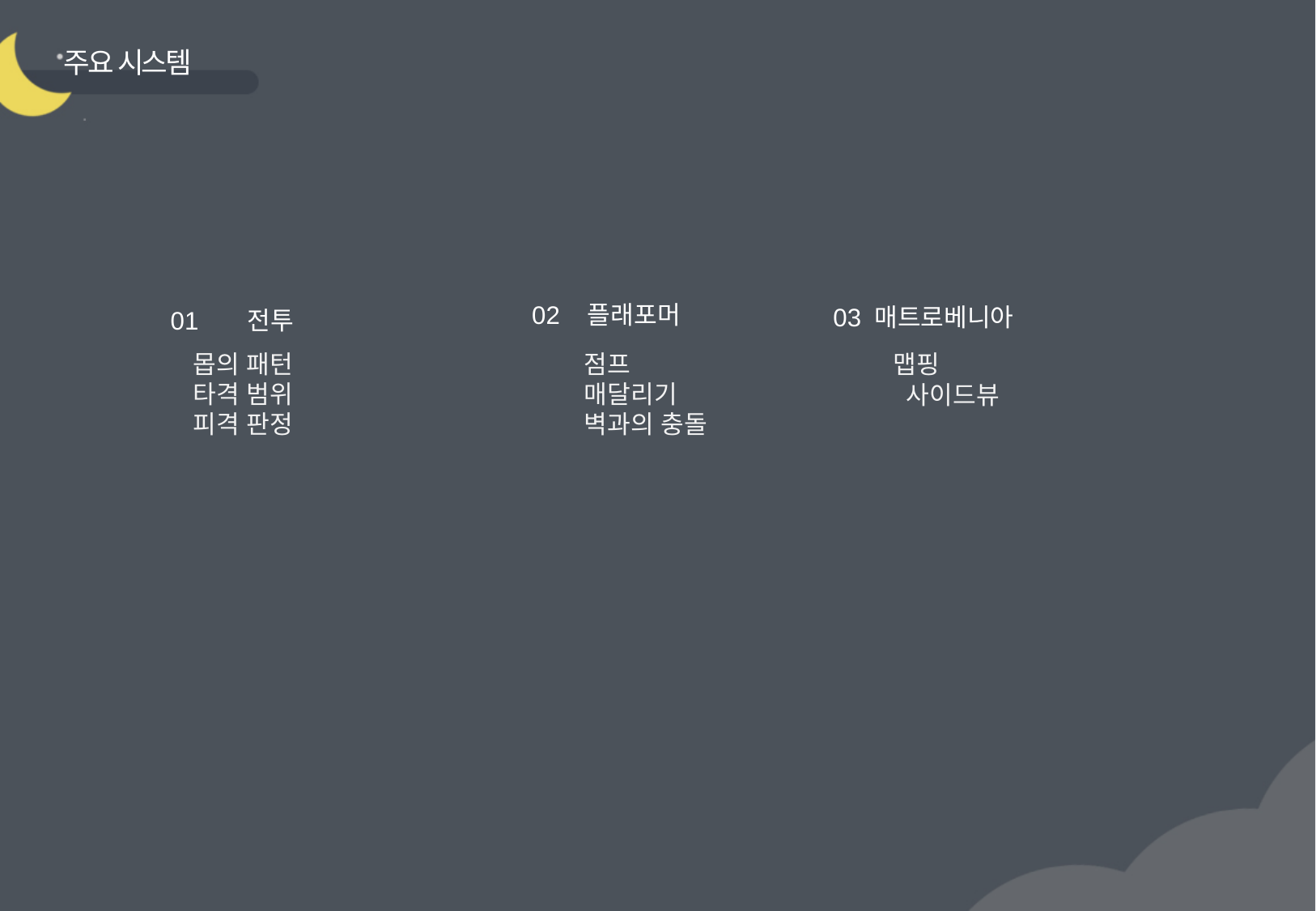

주요 시스템
02   플래포머
03 매트로베니아
01      전투
몹의 패턴
타격 범위
피격 판정
점프
매달리기
벽과의 충돌
맵핑
 사이드뷰